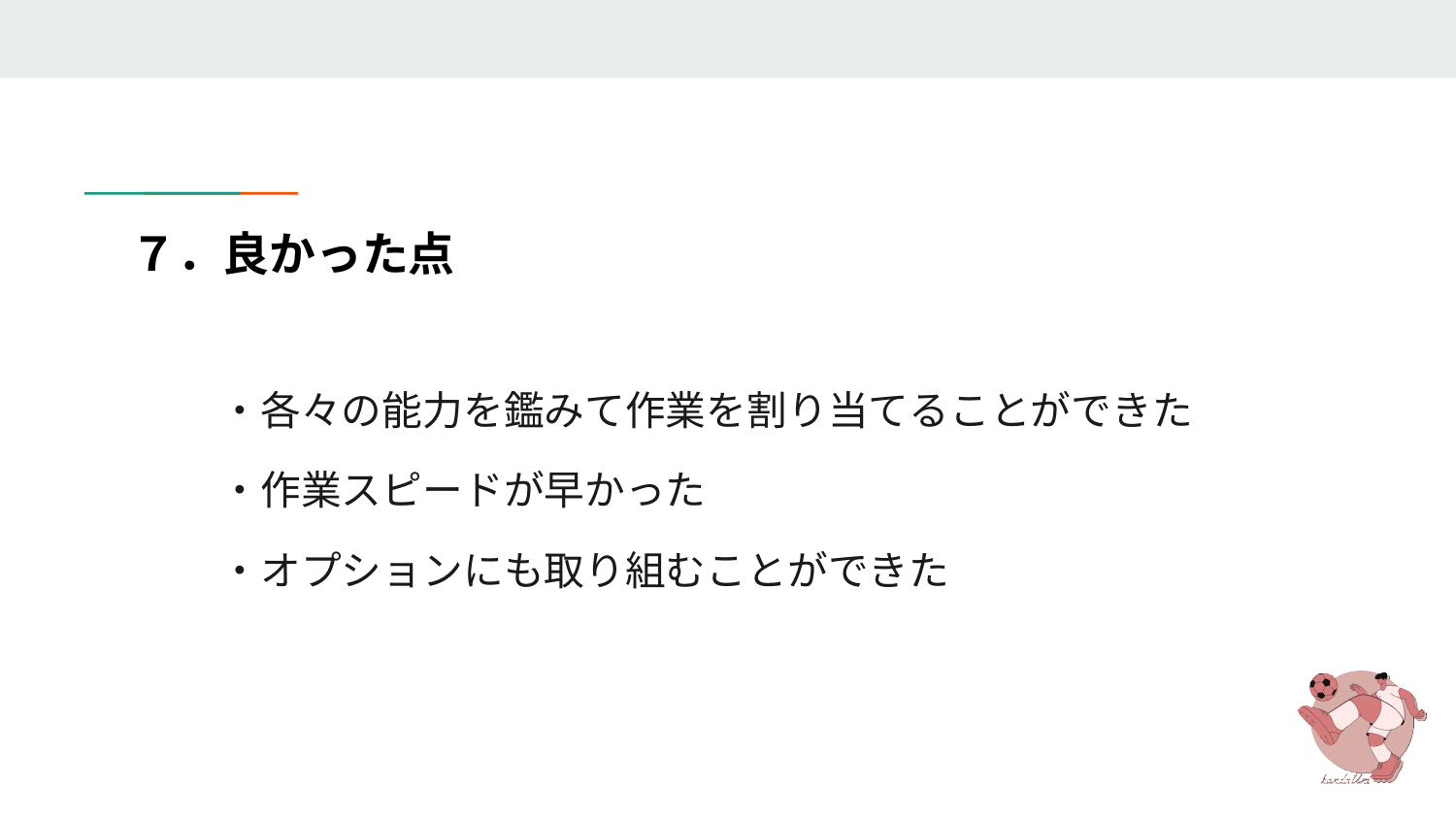

# ７．良かった点

・各々の能力を鑑みて作業を割り当てることができた
・作業スピードが早かった
・オプションにも取り組むことができた